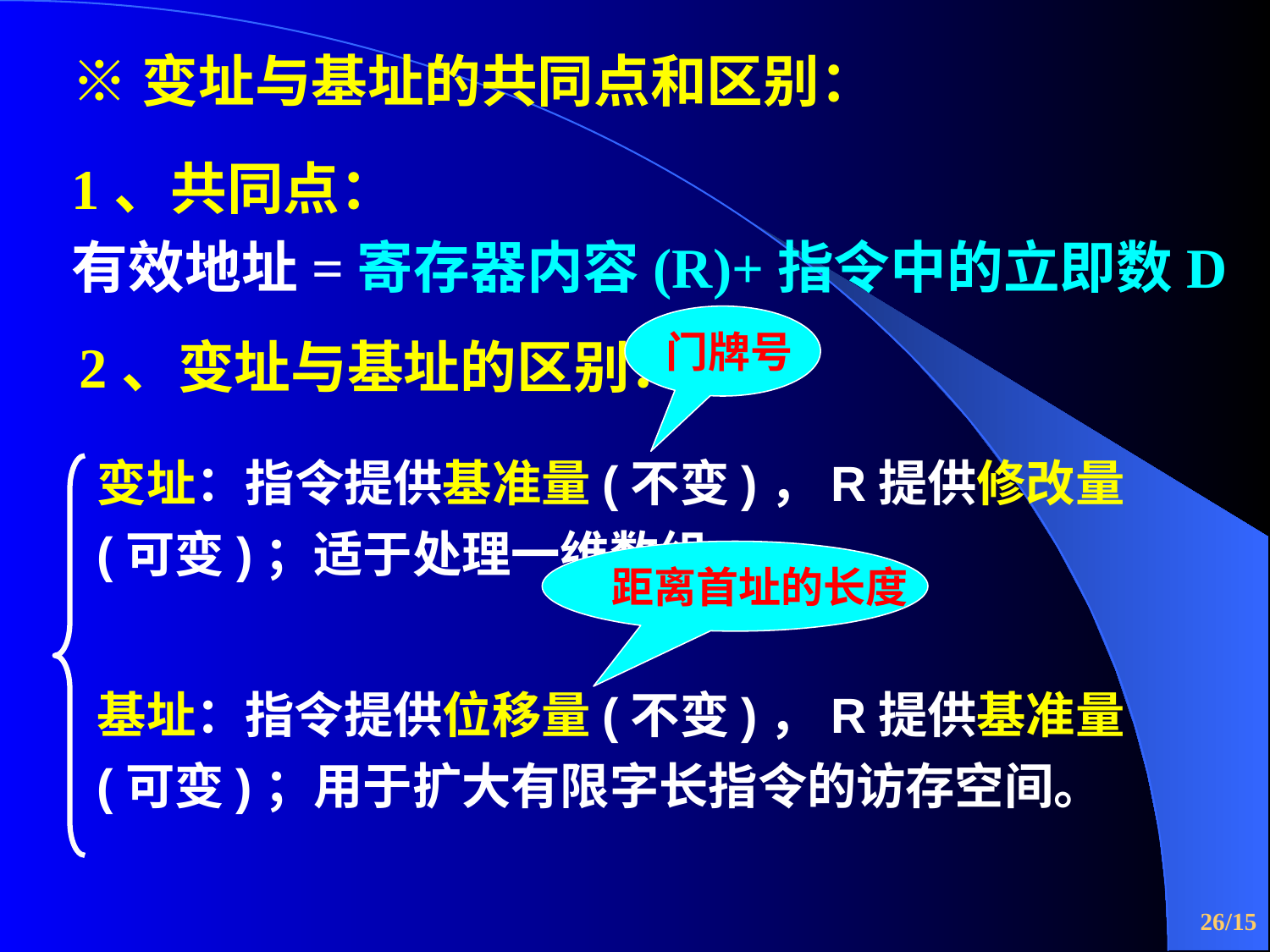

※变址与基址的共同点和区别：
1、共同点：
有效地址=寄存器内容(R)+指令中的立即数D
门牌号
2、变址与基址的区别：
变址：指令提供基准量(不变)，R提供修改量(可变)；适于处理一维数组。

距离首址的长度
基址：指令提供位移量(不变)，R提供基准量(可变)；用于扩大有限字长指令的访存空间。
26/15